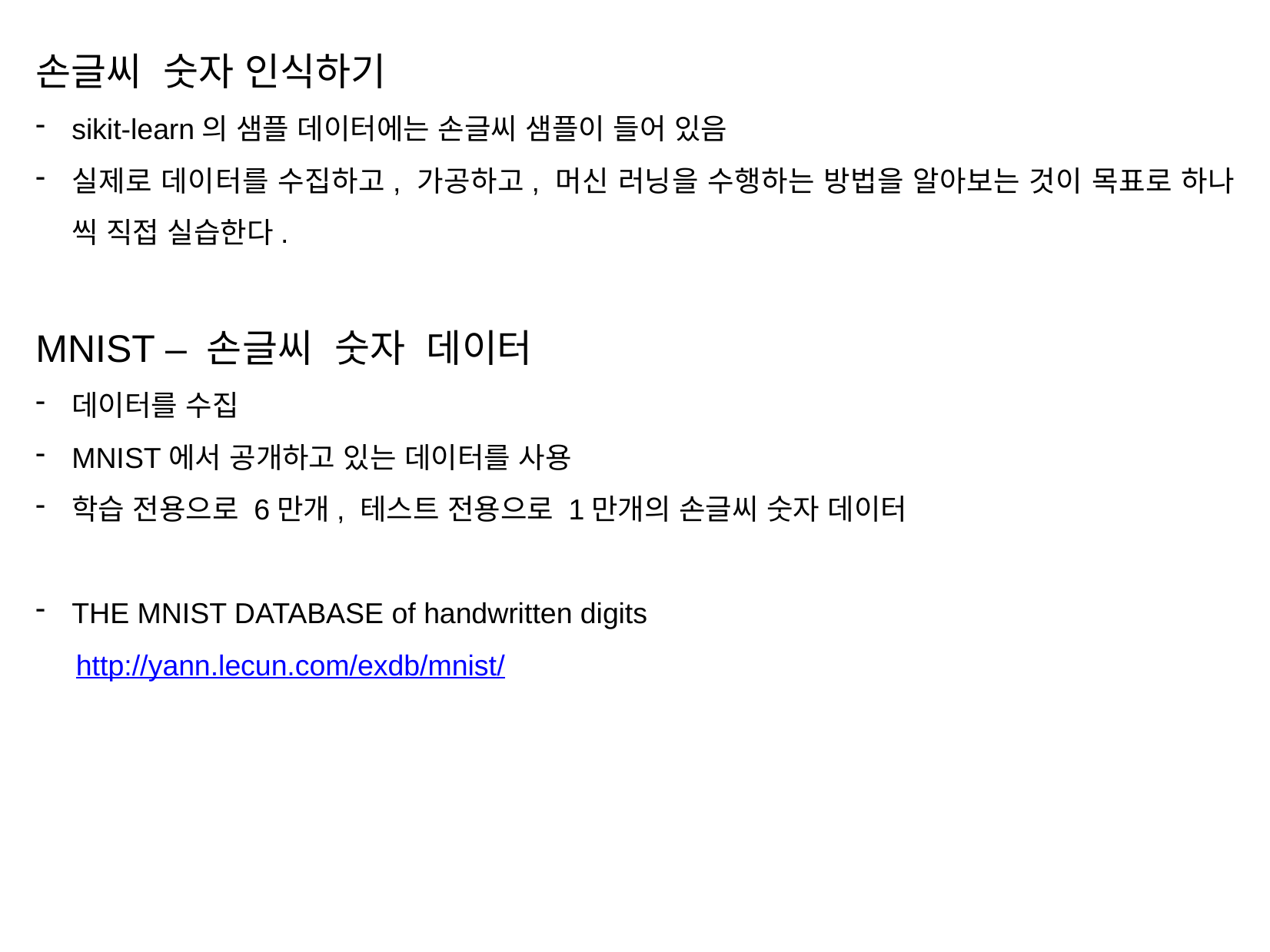

손글씨  숫자 인식하기
sikit-learn의 샘플 데이터에는 손글씨 샘플이 들어 있음
실제로 데이터를 수집하고, 가공하고, 머신 러닝을 수행하는 방법을 알아보는 것이 목표로 하나 씩 직접 실습한다.

MNIST – 손글씨  숫자  데이터
데이터를 수집
MNIST에서 공개하고 있는 데이터를 사용
학습 전용으로 6만개, 테스트 전용으로 1만개의 손글씨 숫자 데이터

THE MNIST DATABASE of handwritten digits
     http://yann.lecun.com/exdb/mnist/